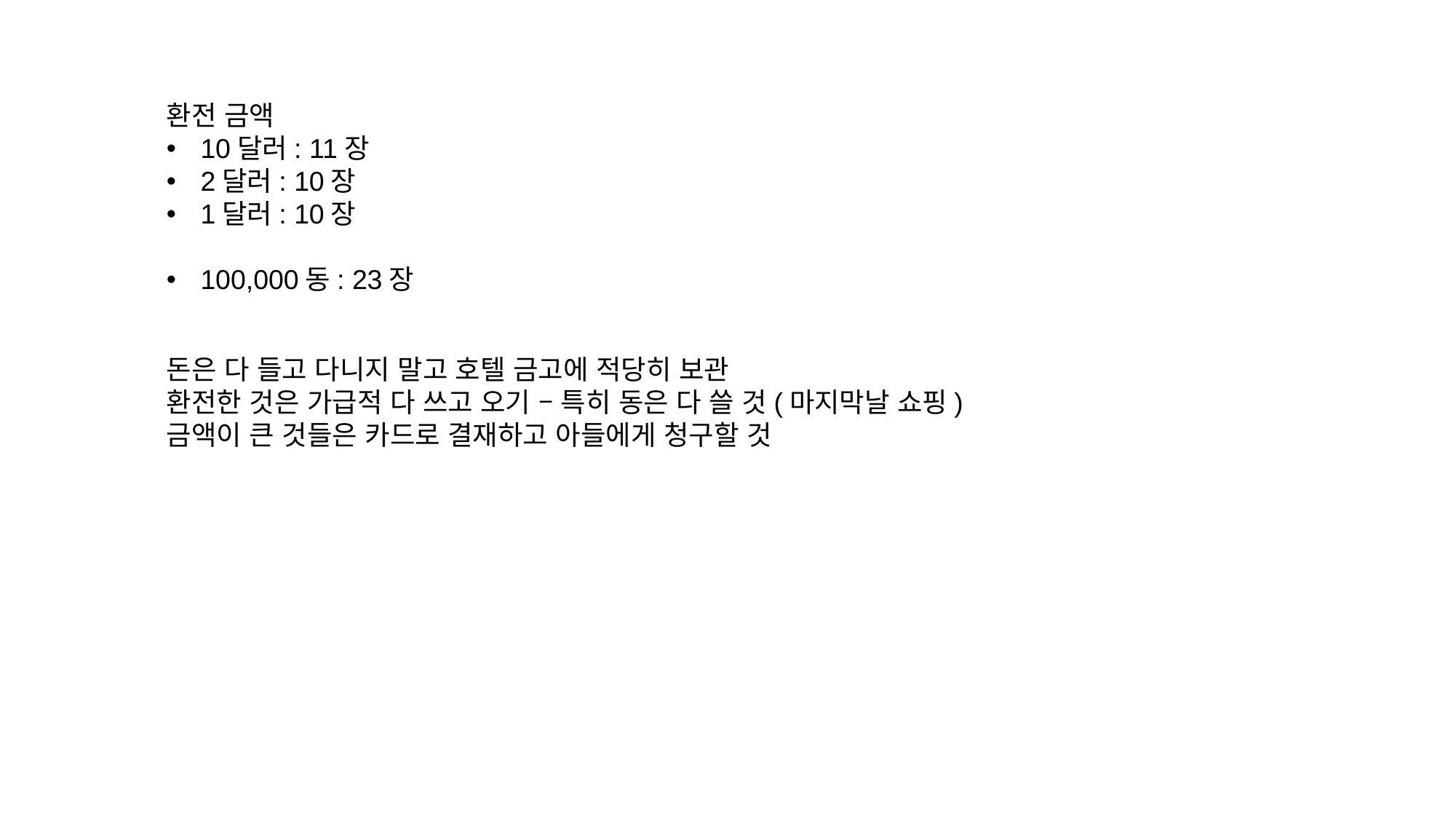

환전 금액
10달러: 11장
2달러: 10장
1달러: 10장

100,000동: 23장
돈은 다 들고 다니지 말고 호텔 금고에 적당히 보관
환전한 것은 가급적 다 쓰고 오기 – 특히 동은 다 쓸 것(마지막날 쇼핑)
금액이 큰 것들은 카드로 결재하고 아들에게 청구할 것